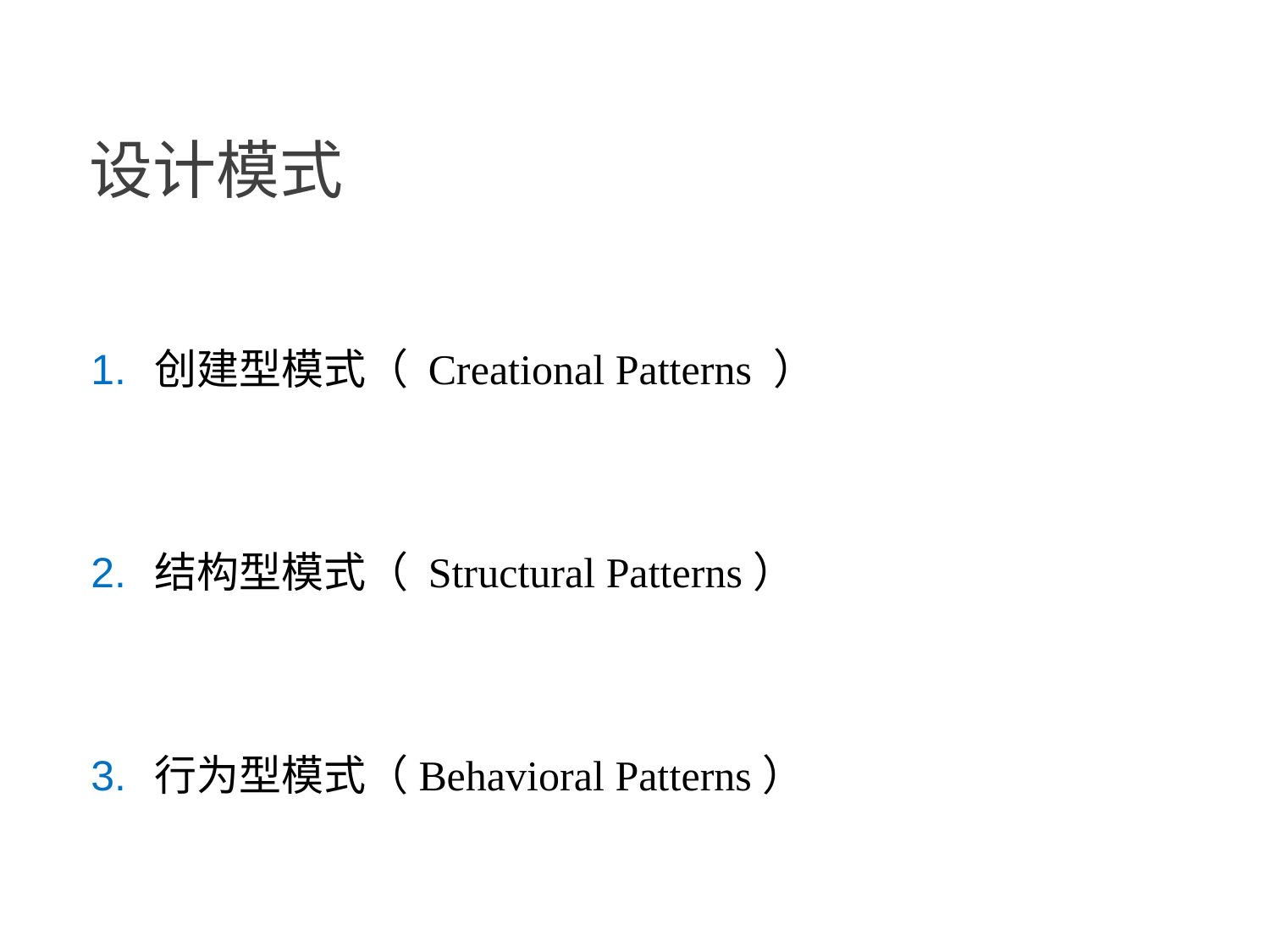

设计模式
创建型模式（ Creational Patterns ）

结构型模式（ Structural Patterns）

行为型模式（Behavioral Patterns）